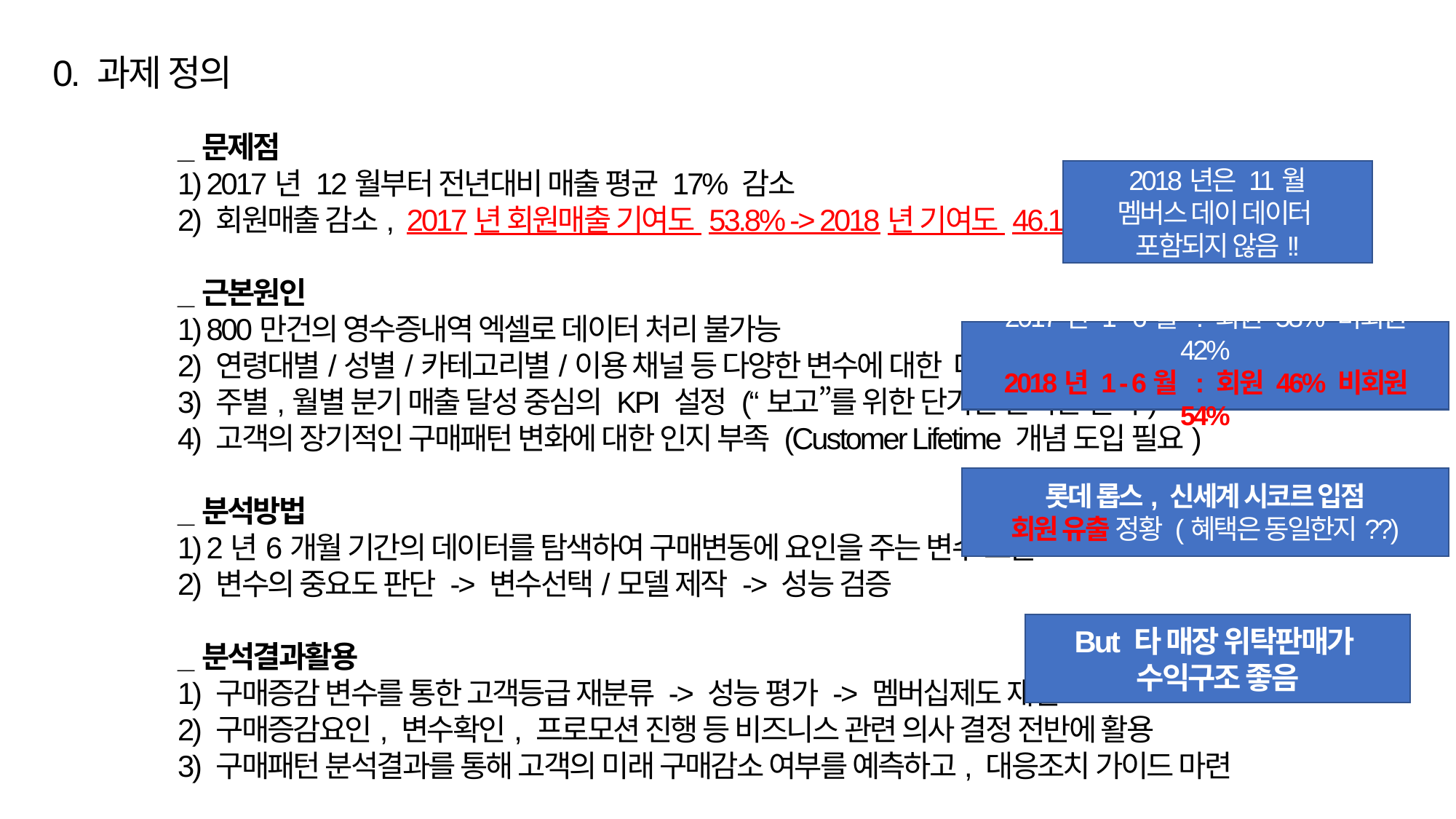

0. 과제 정의
_문제점
1) 2017년 12월부터 전년대비 매출 평균 17% 감소
2) 회원매출 감소,  2017년 회원매출 기여도 53.8% -> 2018년 기여도 46.1%
_근본원인
1) 800만건의 영수증내역 엑셀로 데이터 처리 불가능
2) 연령대별/성별/카테고리별/이용 채널 등 다양한 변수에 대한  데이터 분석 부재
3) 주별,월별 분기 매출 달성 중심의 KPI 설정 (“보고”를 위한 단기간 분석만 실시)
4) 고객의 장기적인 구매패턴 변화에 대한 인지 부족 (Customer Lifetime 개념 도입 필요)

_분석방법
1) 2년6개월 기간의 데이터를 탐색하여 구매변동에 요인을 주는 변수 도출
2) 변수의 중요도 판단 -> 변수선택/모델 제작 -> 성능 검증

_분석결과활용
1) 구매증감 변수를 통한 고객등급 재분류 -> 성능 평가 -> 멤버십제도 재편
2) 구매증감요인, 변수확인, 프로모션 진행 등 비즈니스 관련 의사 결정 전반에 활용
3) 구매패턴 분석결과를 통해 고객의 미래 구매감소 여부를 예측하고, 대응조치 가이드 마련
2018년은 11월
멤버스 데이 데이터
포함되지 않음!!
2017년 1 - 6월  : 회원 58% 비회원 42%
2018년 1 - 6월  : 회원 46% 비회원 54%
롯데 롭스, 신세계 시코르 입점
회원 유출 정황 (혜택은 동일한지??)
But 타 매장 위탁판매가
수익구조 좋음